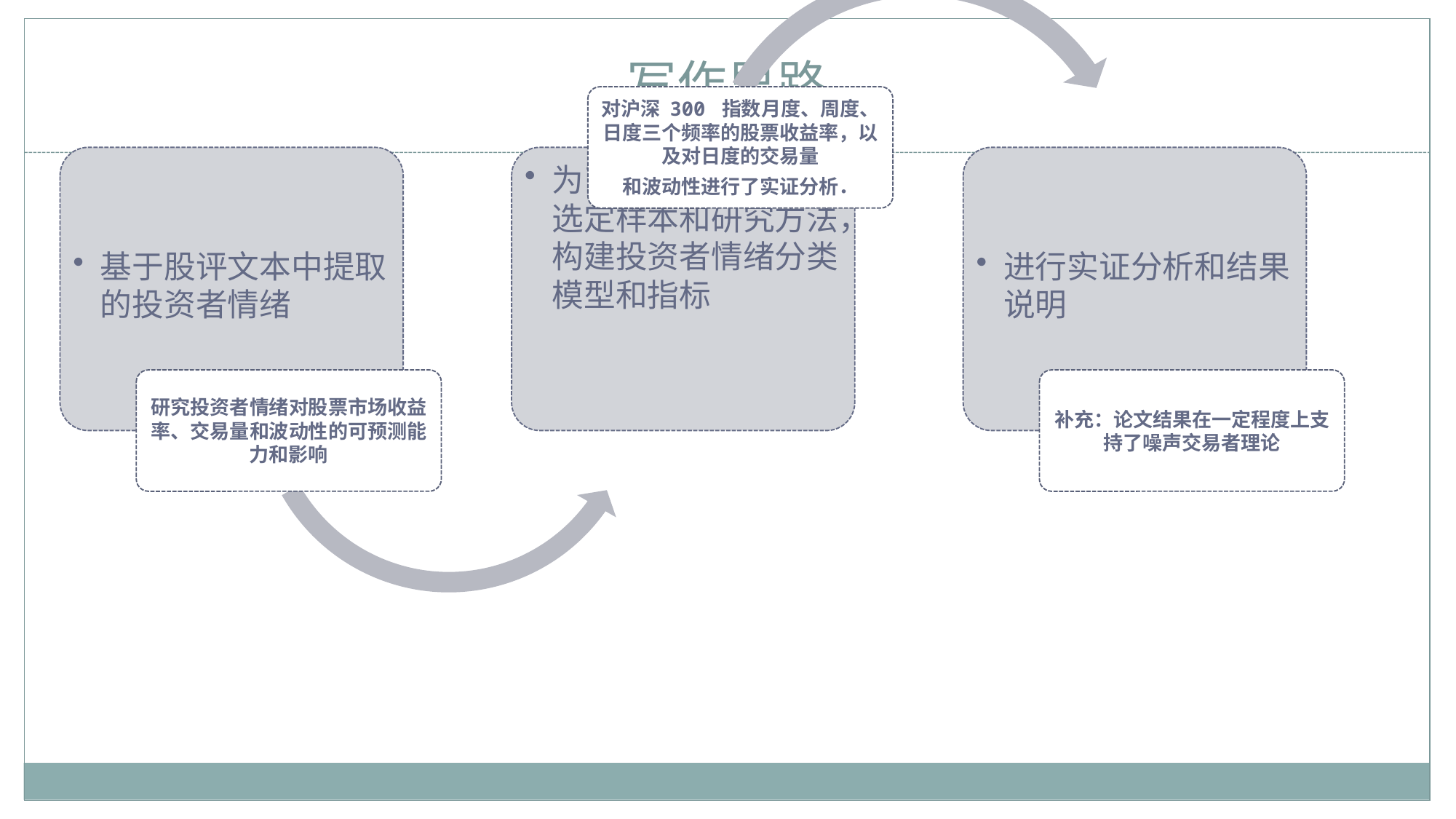

# 写作思路

基于股评文本中提取的投资者情绪
研究投资者情绪对股票市场收益率、交易量和波动性的可预测能力和影响
为了挖掘投资者情绪选定样本和研究方法，构建投资者情绪分类模型和指标
对沪深 300 指数月度、周度、日度三个频率的股票收益率，以及对日度的交易量
和波动性进行了实证分析．

进行实证分析和结果说明
补充：论文结果在一定程度上支持了噪声交易者理论